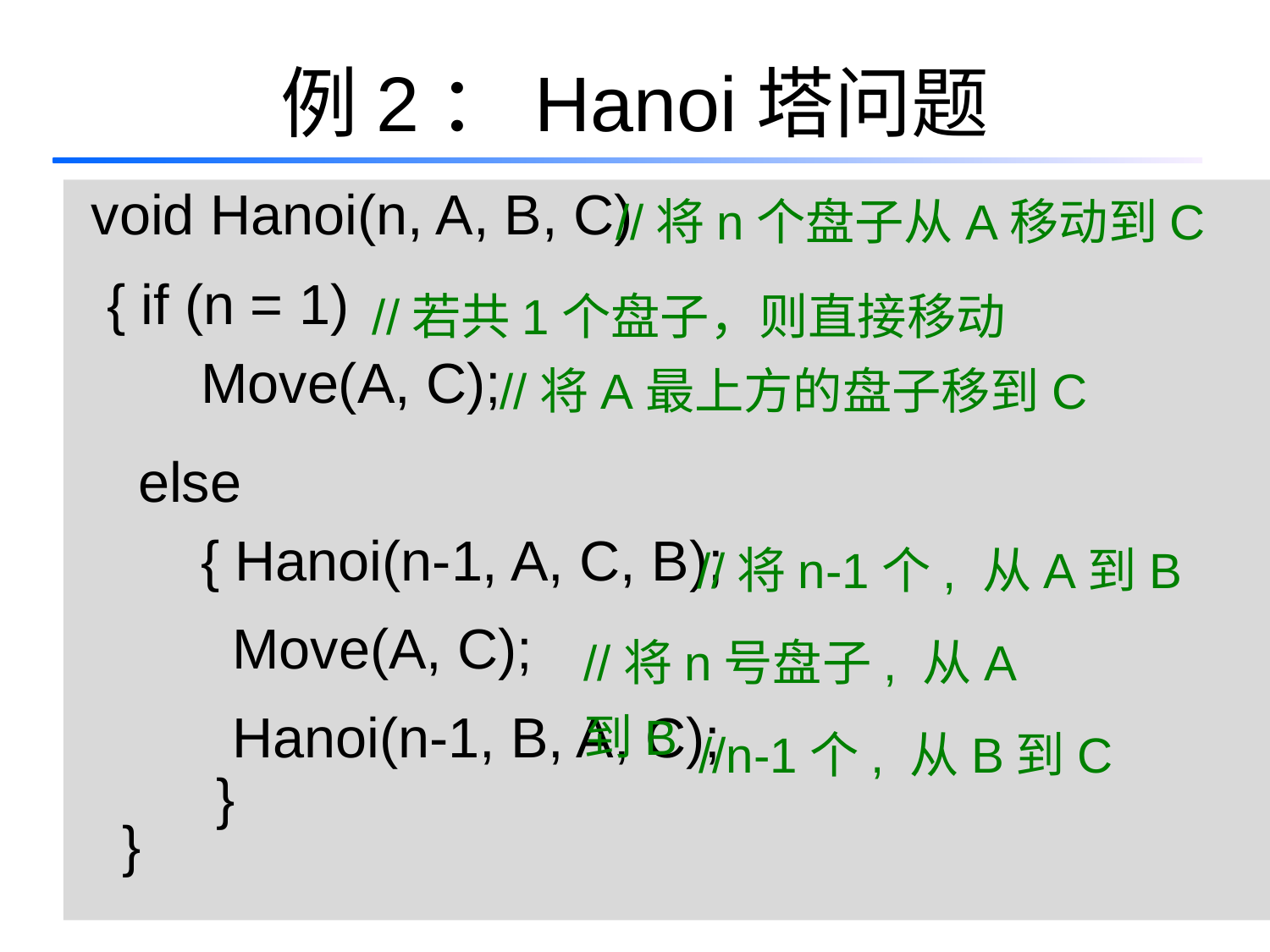

# 例2：Hanoi塔问题

//将n个盘子从A移动到C
void Hanoi(n, A, B, C)
 { if (n = 1)
       Move(A, C);
   else
       { Hanoi(n-1, A, C, B);
         Move(A, C);
         Hanoi(n-1, B, A, C);
        }
  }

//若共1个盘子，则直接移动
//将A最上方的盘子移到C
//将n-1个, 从A到B
//将n号盘子, 从A到B
//n-1个, 从B到C